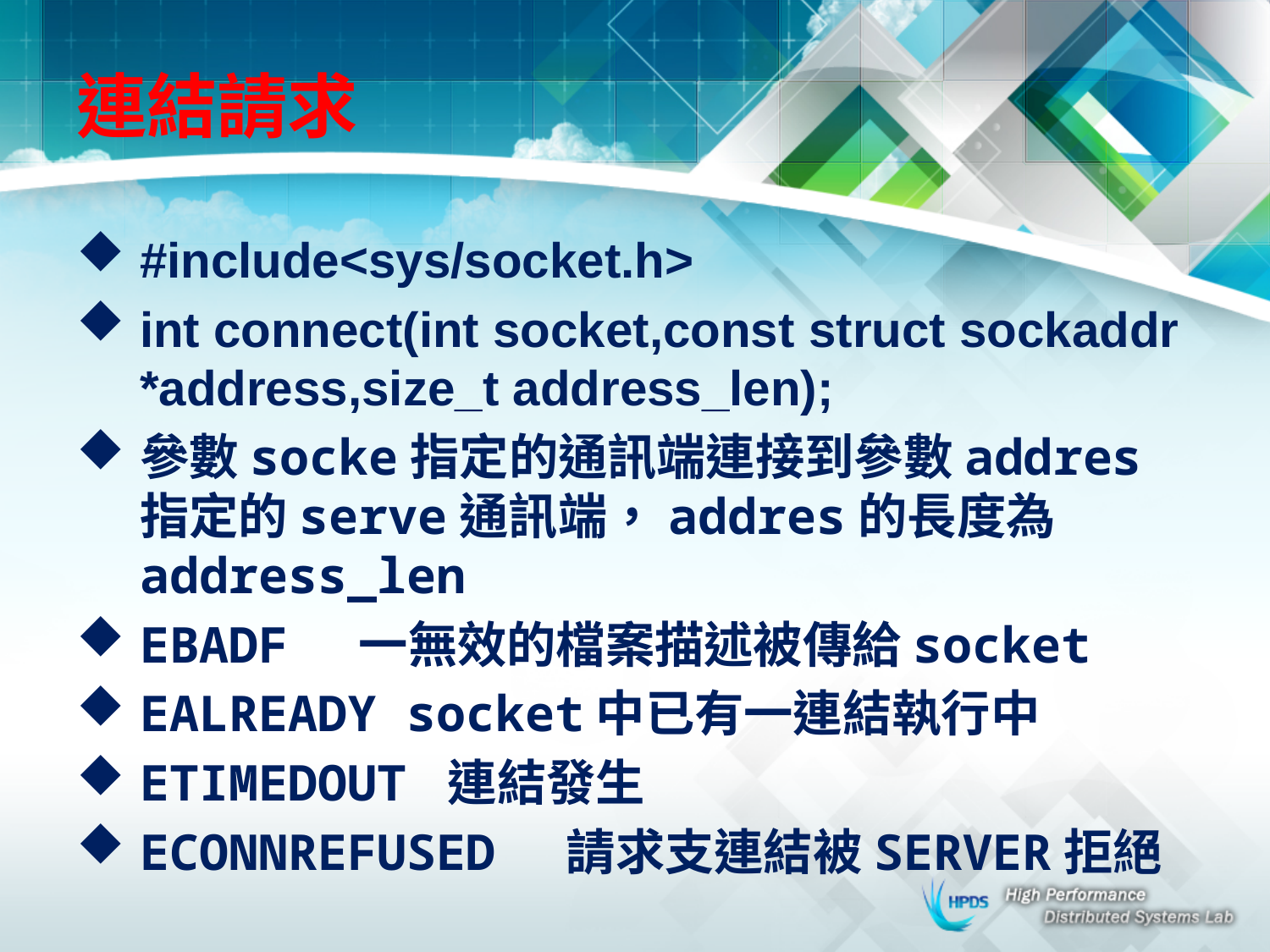

# 連結請求
#include<sys/socket.h>
int connect(int socket,const struct sockaddr *address,size_t address_len);
參數socke指定的通訊端連接到參數addres指定的serve通訊端，addres的長度為address_len
EBADF  一無效的檔案描述被傳給socket
EALREADY socket中已有一連結執行中
ETIMEDOUT 連結發生
ECONNREFUSED  請求支連結被SERVER拒絕